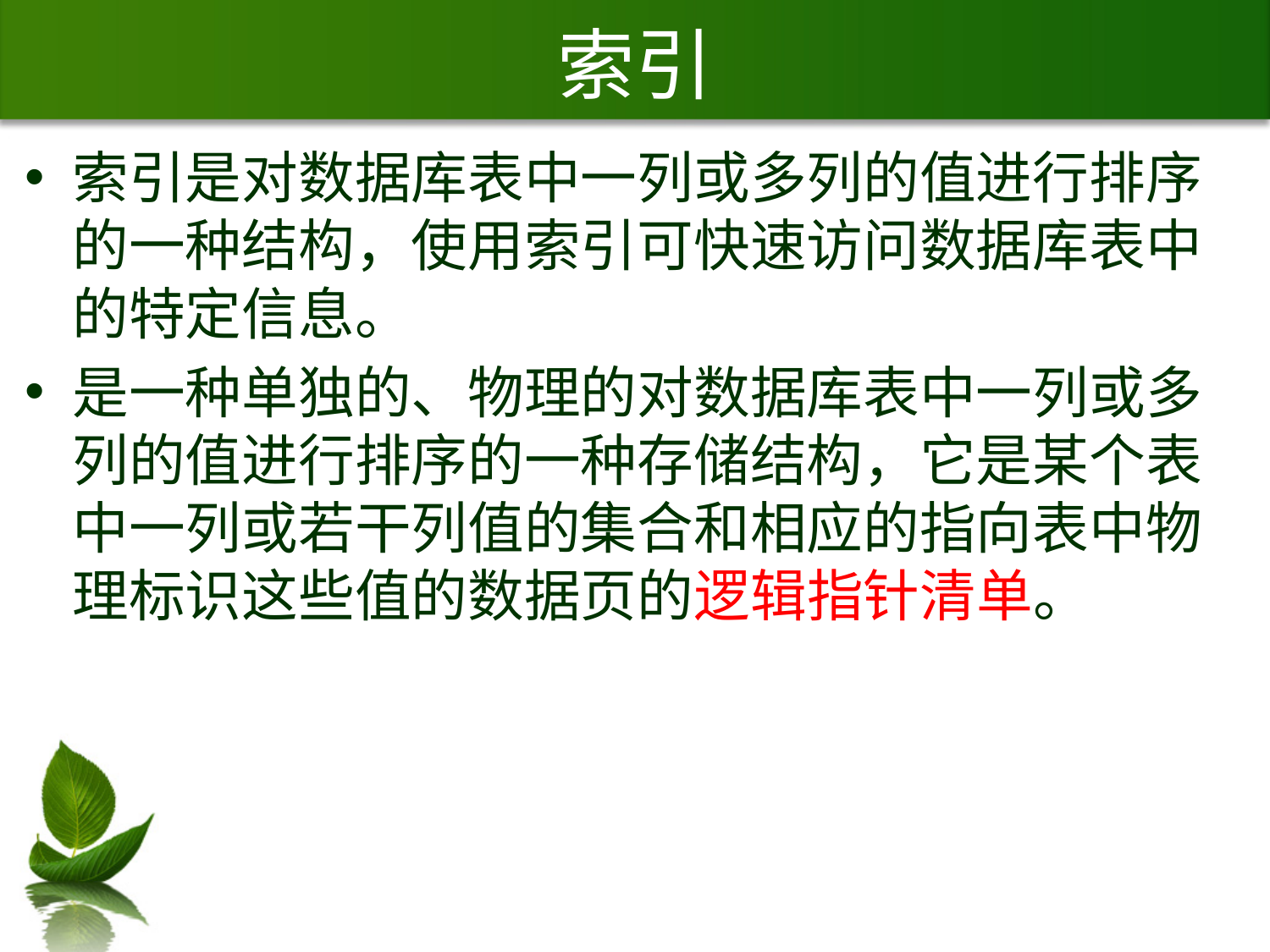

# 索引
索引是对数据库表中一列或多列的值进行排序的一种结构，使用索引可快速访问数据库表中的特定信息。
是一种单独的、物理的对数据库表中一列或多列的值进行排序的一种存储结构，它是某个表中一列或若干列值的集合和相应的指向表中物理标识这些值的数据页的逻辑指针清单。